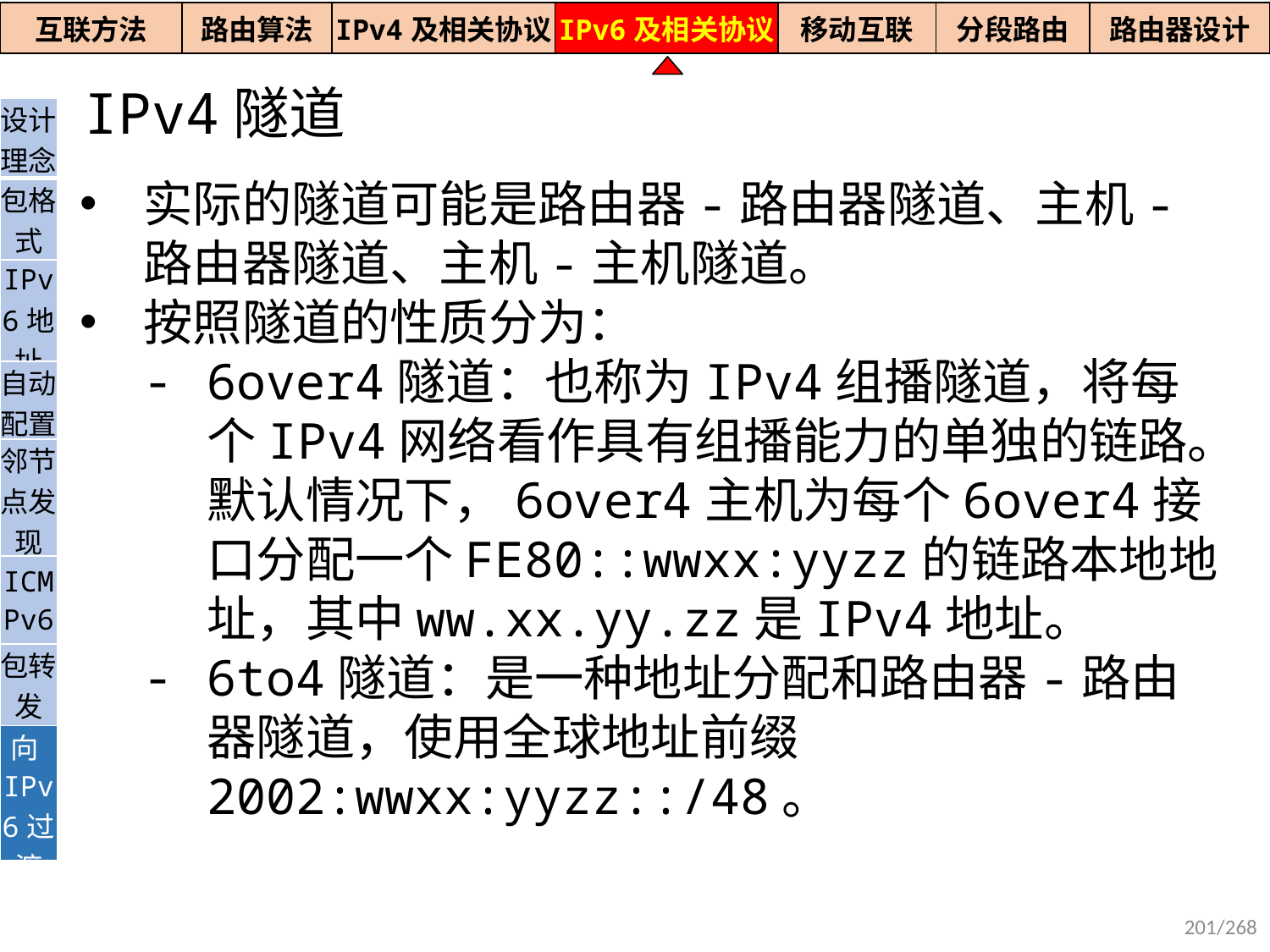

| 互联方法 | 路由算法 | IPv4及相关协议 | IPv6及相关协议 | 移动互联 | 分段路由 | 路由器设计 |
| --- | --- | --- | --- | --- | --- | --- |

IPv4隧道
| 设计理念 |
| --- |
| 包格式 |
| IPv6地址 |
| 自动配置 |
| 邻节点发现 |
| ICMPv6 |
| 包转发 |
| 向IPv6过渡 |
实际的隧道可能是路由器-路由器隧道、主机-路由器隧道、主机-主机隧道。
按照隧道的性质分为：
6over4隧道：也称为IPv4组播隧道，将每个IPv4网络看作具有组播能力的单独的链路。默认情况下，6over4主机为每个6over4接口分配一个FE80::wwxx:yyzz的链路本地地址，其中ww.xx.yy.zz是IPv4地址。
6to4隧道：是一种地址分配和路由器-路由器隧道，使用全球地址前缀2002:wwxx:yyzz::/48。
201/268